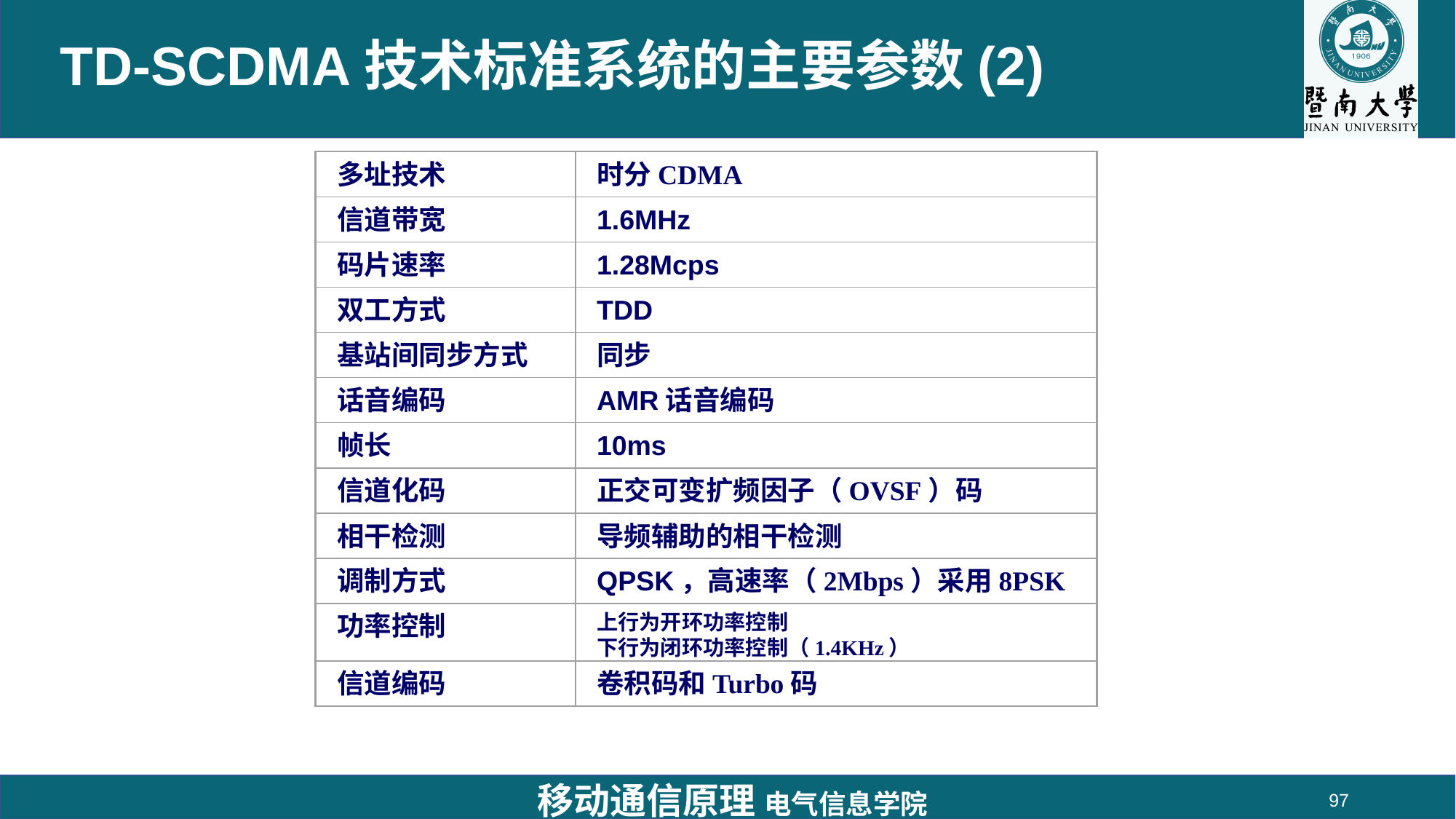

# TD-SCDMA技术标准系统的主要参数(2)

多址技术

时分CDMA

信道带宽

1.6MHz

码片速率

1.28Mcps

双工方式

TDD

基站间同步方式

同步

话音编码

AMR话音编码

帧长

10ms

信道化码

正交可变扩频因子（OVSF）码

相干检测

导频辅助的相干检测

调制方式

QPSK，高速率（2Mbps）采用8PSK

功率控制

上行为开环功率控制
下行为闭环功率控制（1.4KHz）

信道编码

卷积码和Turbo码

移动通信原理 电气信息学院
97